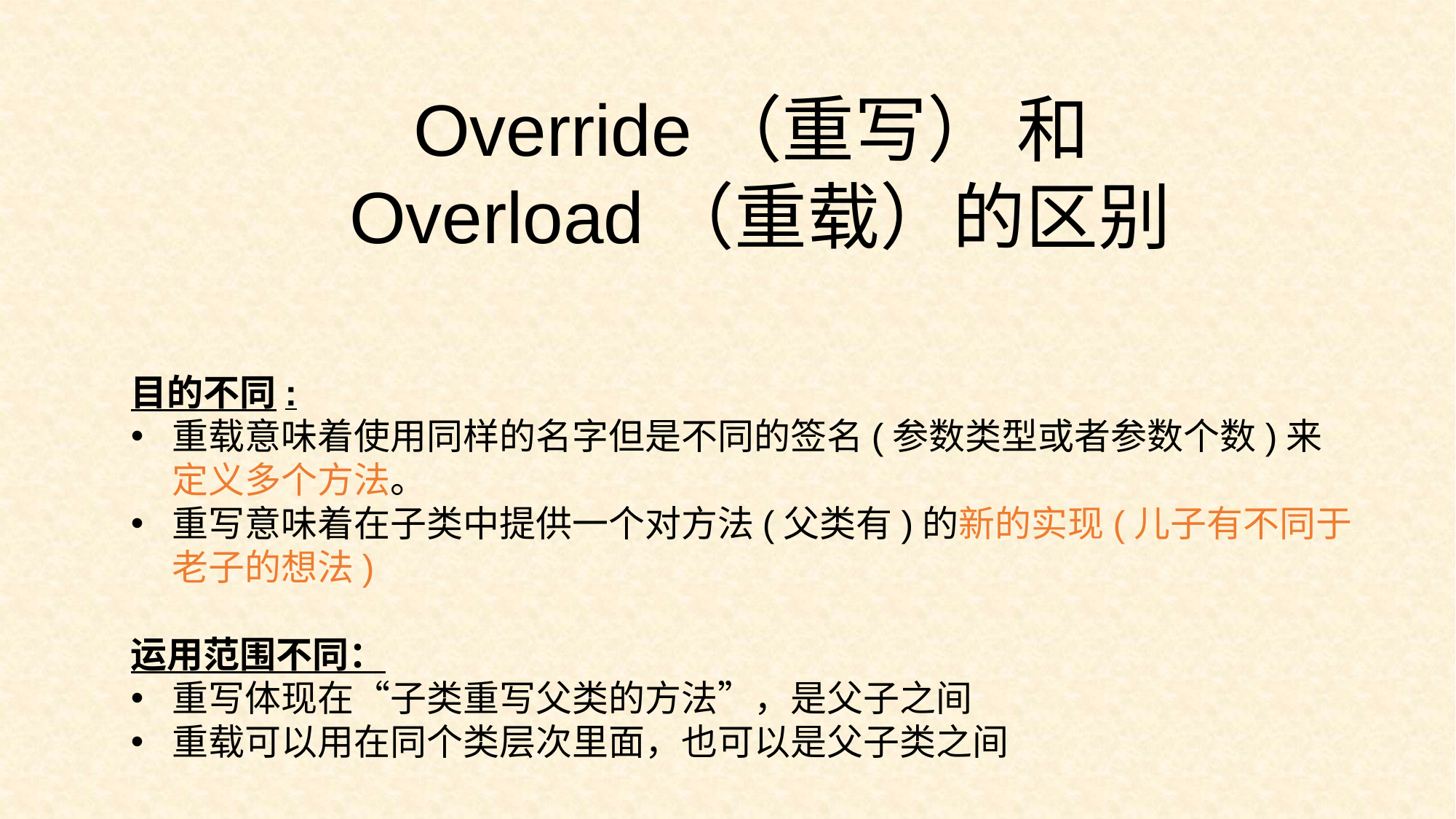

Override（重写） 和Overload（重载）的区别
目的不同:
重载意味着使用同样的名字但是不同的签名(参数类型或者参数个数)来定义多个方法。
重写意味着在子类中提供一个对方法(父类有)的新的实现(儿子有不同于老子的想法)

运用范围不同：
重写体现在“子类重写父类的方法”，是父子之间
重载可以用在同个类层次里面，也可以是父子类之间